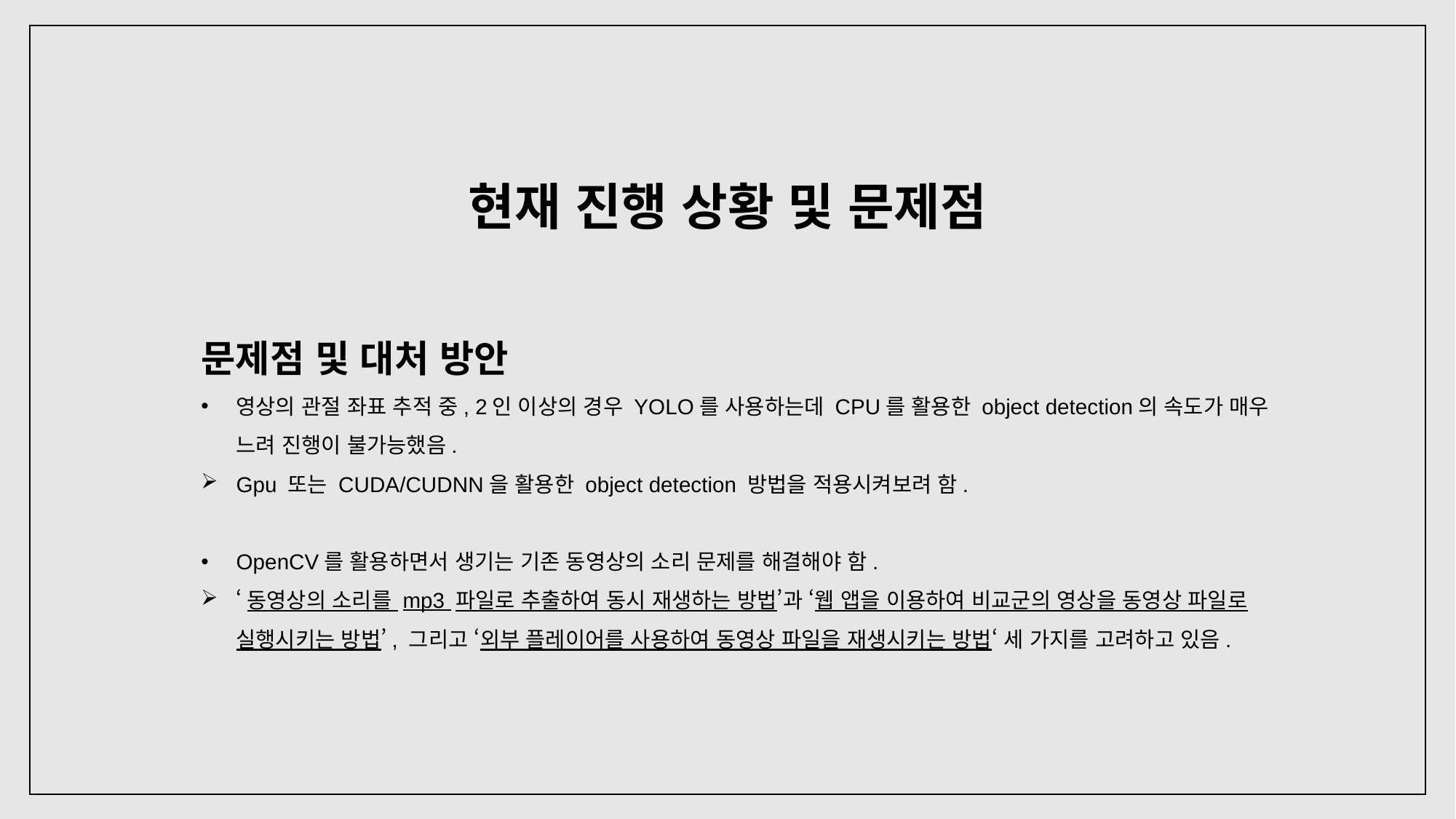

현재 진행 상황 및 문제점
문제점 및 대처 방안
영상의 관절 좌표 추적 중, 2인 이상의 경우 YOLO를 사용하는데 CPU를 활용한 object detection의 속도가 매우
느려 진행이 불가능했음.
Gpu 또는 CUDA/CUDNN을 활용한 object detection 방법을 적용시켜보려 함.

OpenCV를 활용하면서 생기는 기존 동영상의 소리 문제를 해결해야 함.
‘동영상의 소리를 mp3 파일로 추출하여 동시 재생하는 방법’과 ‘웹 앱을 이용하여 비교군의 영상을 동영상 파일로 실행시키는 방법’, 그리고 ‘외부 플레이어를 사용하여 동영상 파일을 재생시키는 방법‘ 세 가지를 고려하고 있음.